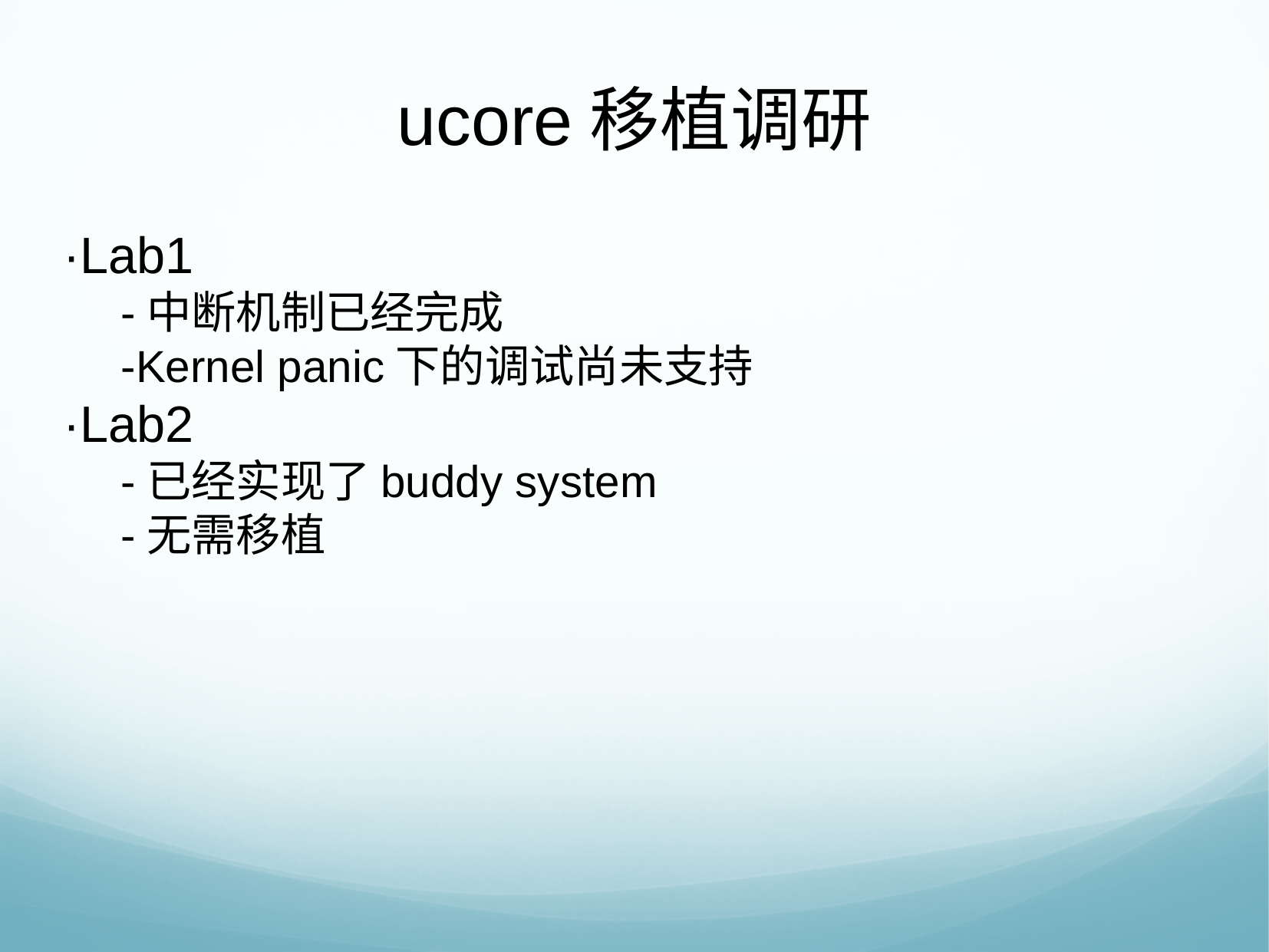

ucore移植调研
·Lab1
-中断机制已经完成
-Kernel panic下的调试尚未支持
·Lab2
-已经实现了buddy system
-无需移植